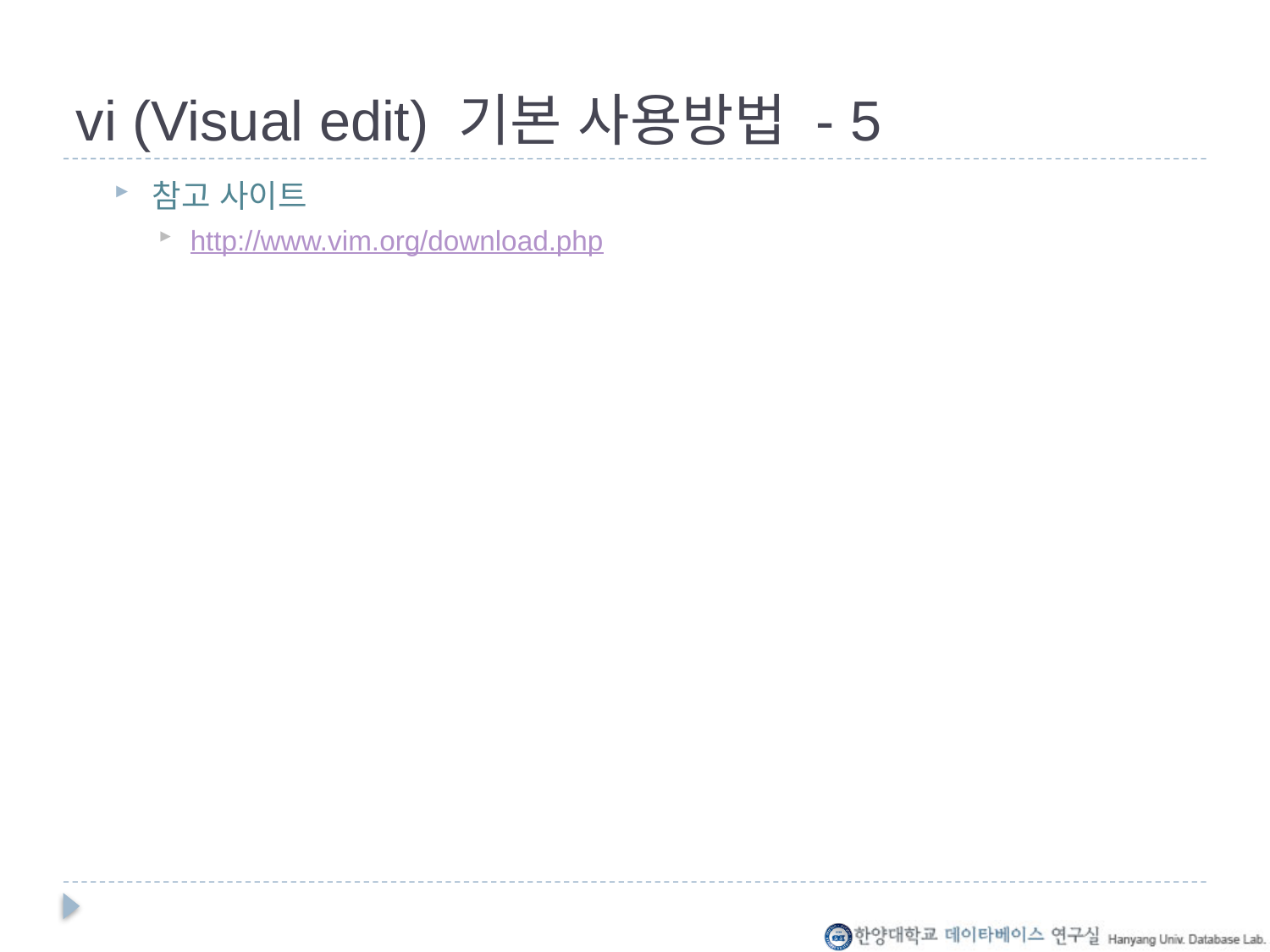

# vi (Visual edit) 기본 사용방법 - 5
참고 사이트
http://www.vim.org/download.php